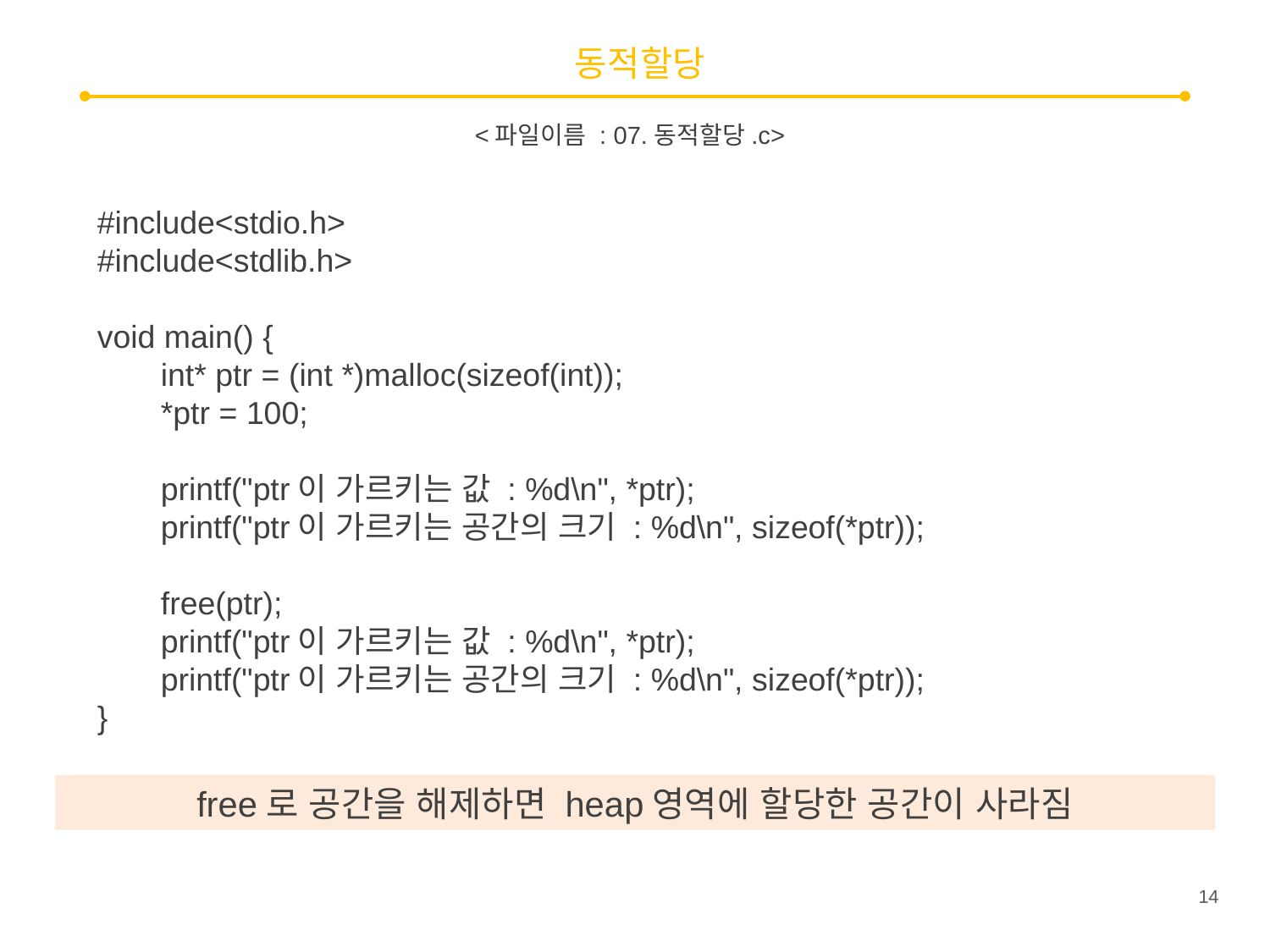

# 동적할당
<파일이름 : 07.동적할당.c>
#include<stdio.h>
#include<stdlib.h>

void main() {
int* ptr = (int *)malloc(sizeof(int));
*ptr = 100;

printf("ptr이 가르키는 값 : %d\n", *ptr);
printf("ptr이 가르키는 공간의 크기 : %d\n", sizeof(*ptr));

free(ptr);
printf("ptr이 가르키는 값 : %d\n", *ptr);
printf("ptr이 가르키는 공간의 크기 : %d\n", sizeof(*ptr));
}
free로 공간을 해제하면 heap영역에 할당한 공간이 사라짐